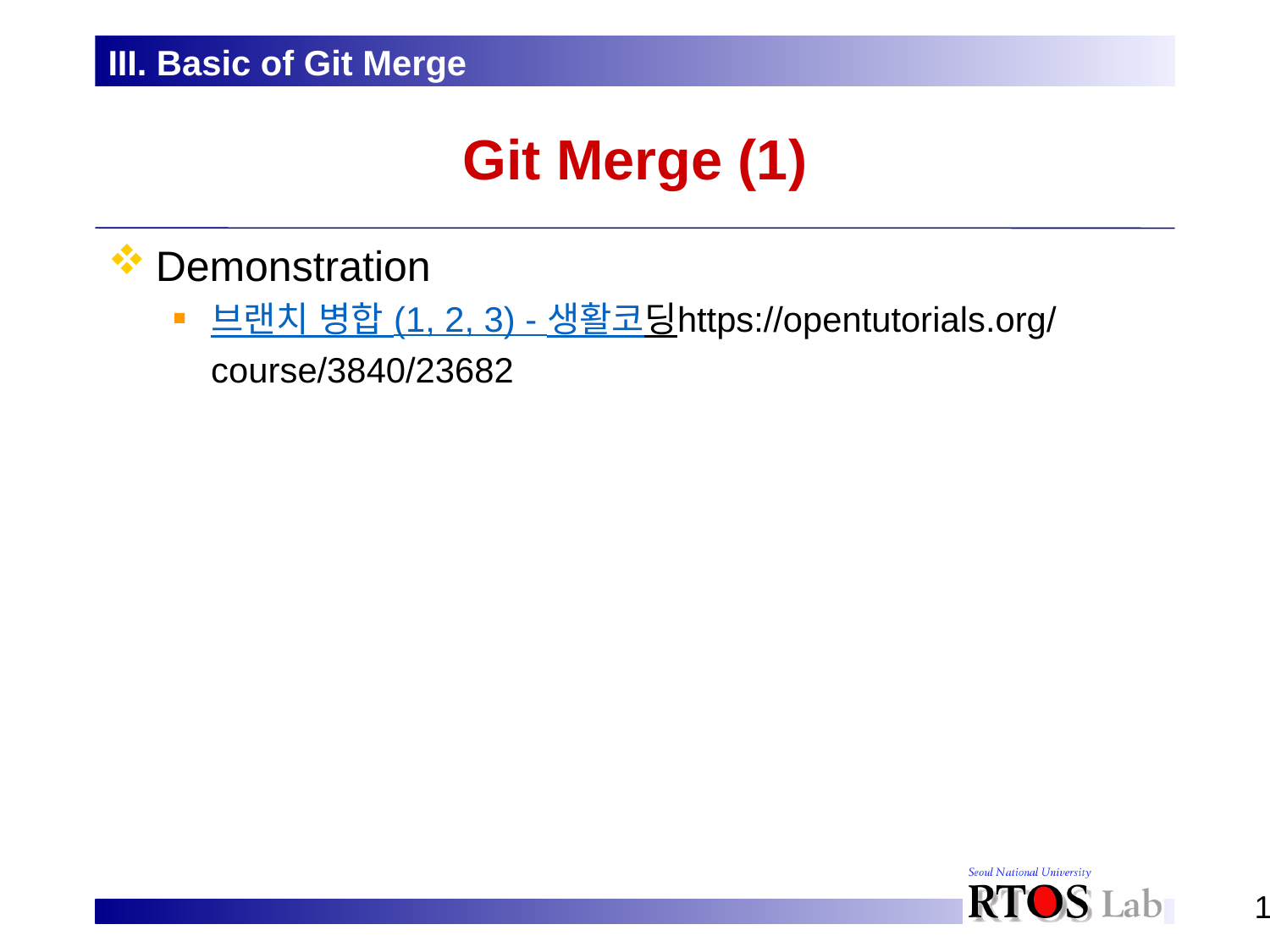

III. Basic of Git Merge
# Git Merge (1)
Demonstration
브랜치 병합 (1, 2, 3) - 생활코딩https://opentutorials.org/course/3840/23682